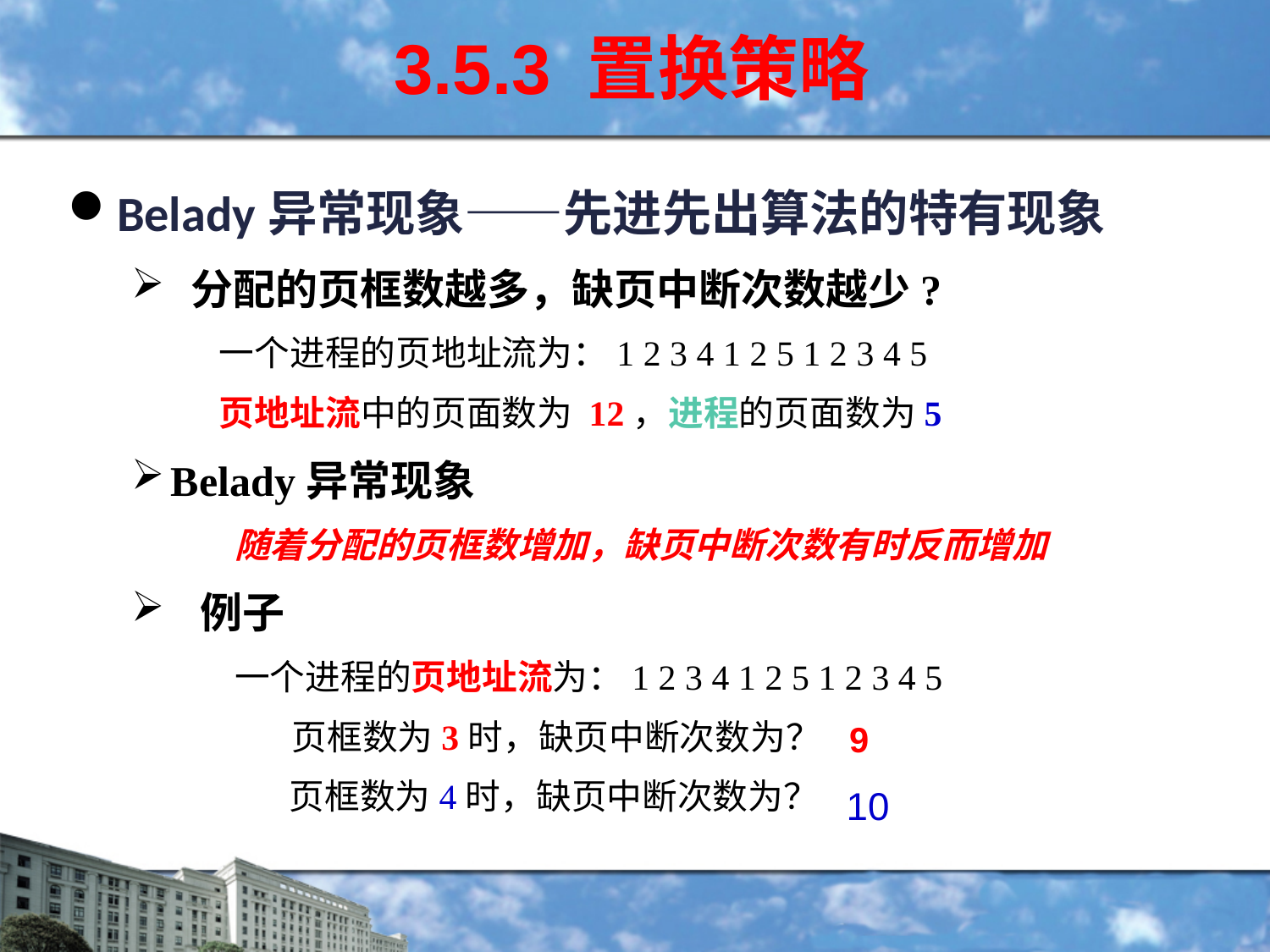

3.5.3 置换策略
Belady异常现象——先进先出算法的特有现象
 分配的页框数越多，缺页中断次数越少?
  一个进程的页地址流为：1 2 3 4 1 2 5 1 2 3 4 5
  页地址流中的页面数为 12，进程的页面数为5
Belady异常现象
    随着分配的页框数增加，缺页中断次数有时反而增加
  例子
    一个进程的页地址流为：1 2 3 4 1 2 5 1 2 3 4 5
           页框数为3时，缺页中断次数为？
           页框数为4时，缺页中断次数为？
9
10